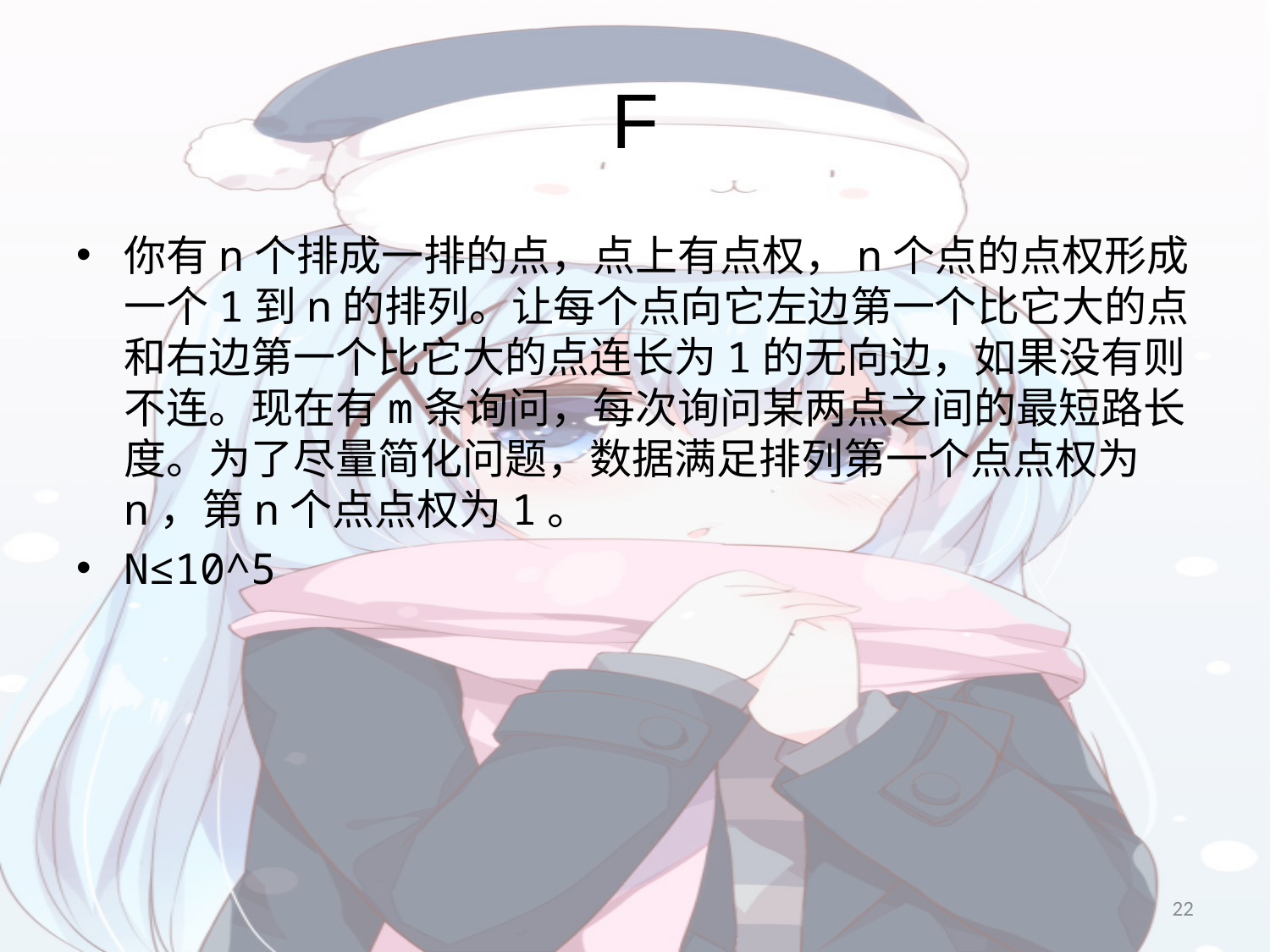

# F
你有n个排成一排的点，点上有点权，n个点的点权形成一个1到n的排列。让每个点向它左边第一个比它大的点和右边第一个比它大的点连长为1的无向边，如果没有则不连。现在有m条询问，每次询问某两点之间的最短路长度。为了尽量简化问题，数据满足排列第一个点点权为n，第n个点点权为1。
N≤10^5
22